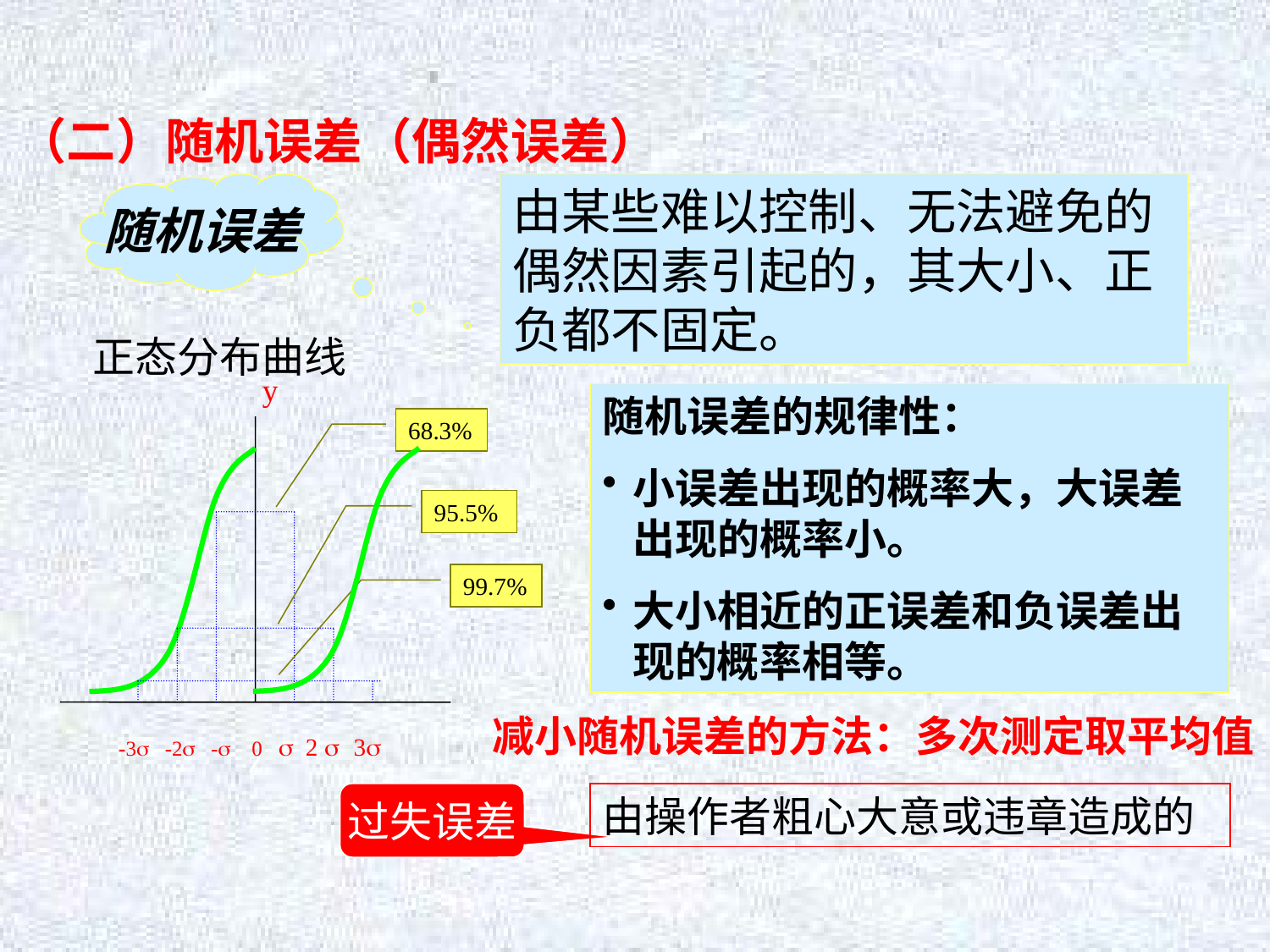

（二）随机误差（偶然误差）
随机误差
由某些难以控制、无法避免的偶然因素引起的，其大小、正负都不固定。
正态分布曲线
y
68.3%

95.5%

99.7%

 -3σ   -2σ   -σ    0   σ  2 σ 3σ

z
随机误差的规律性：
小误差出现的概率大，大误差出现的概率小。
大小相近的正误差和负误差出现的概率相等。

减小随机误差的方法：多次测定取平均值
过失误差
由操作者粗心大意或违章造成的